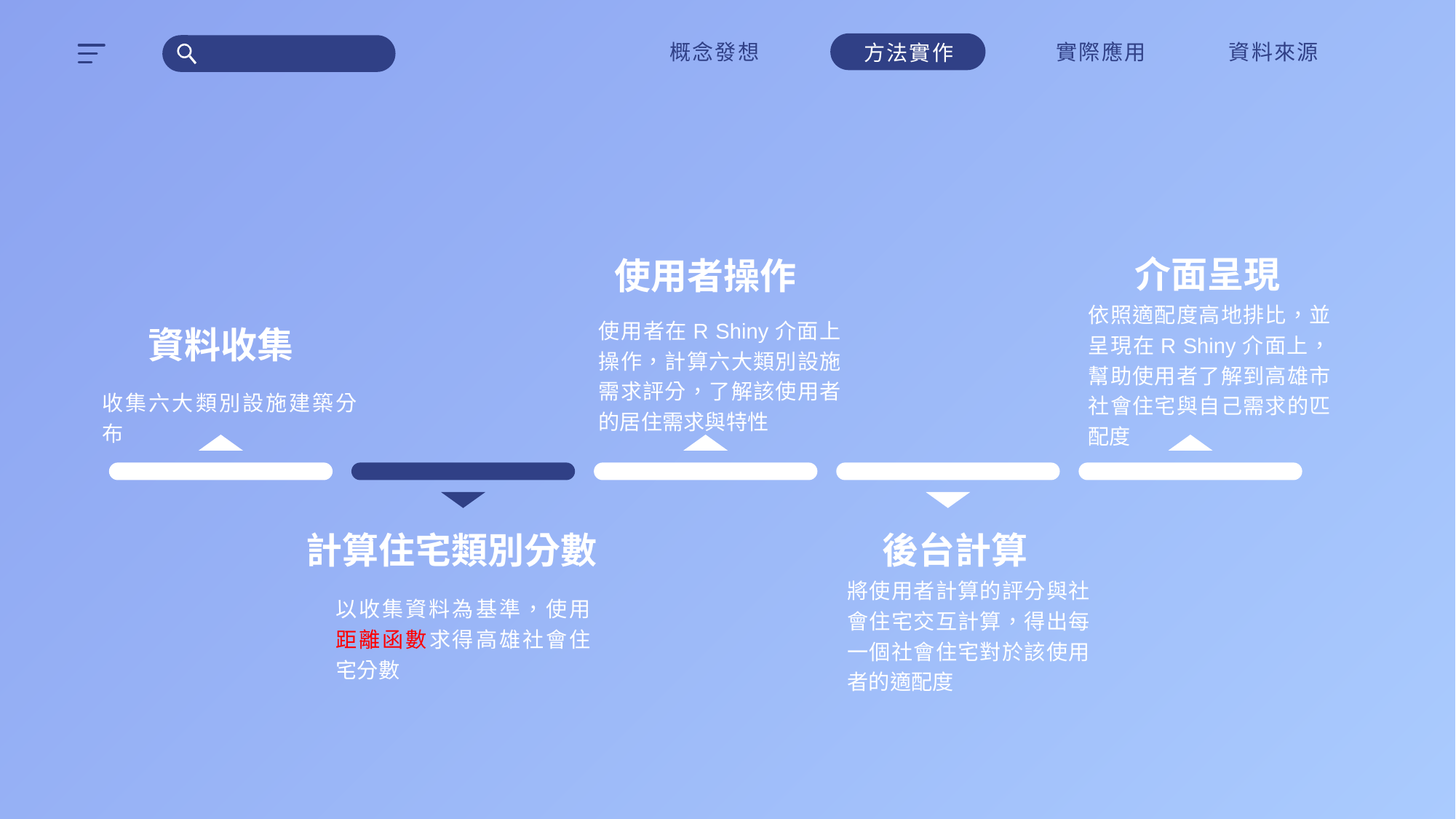

概念發想

方法實作
實際應用
資料來源

介面呈現
使用者操作
依照適配度高地排比，並呈現在R Shiny介面上，幫助使用者了解到高雄市社會住宅與自己需求的匹配度
使用者在R Shiny介面上操作，計算六大類別設施需求評分，了解該使用者的居住需求與特性
資料收集
收集六大類別設施建築分布

計算住宅類別分數
後台計算
將使用者計算的評分與社會住宅交互計算，得出每一個社會住宅對於該使用者的適配度
以收集資料為基準，使用距離函數求得高雄社會住宅分數